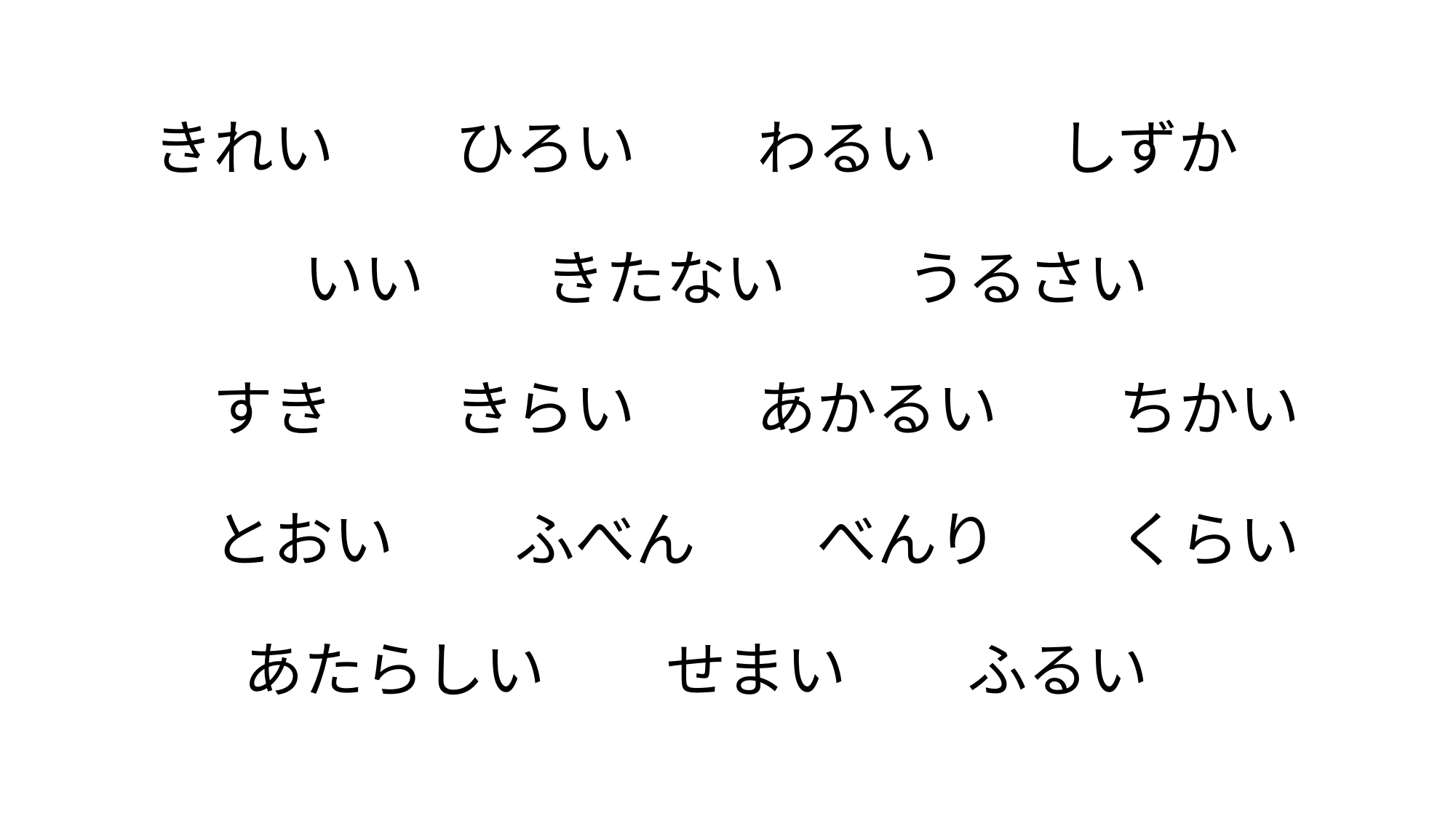

# きれい　　ひろい　　わるい　　しずか 　いい　　きたない　　うるさい 　　すき　　きらい　　あかるい　　ちかい 　　とおい　　ふべん　　べんり　　くらい 　　 あたらしい　　せまい　　ふるい